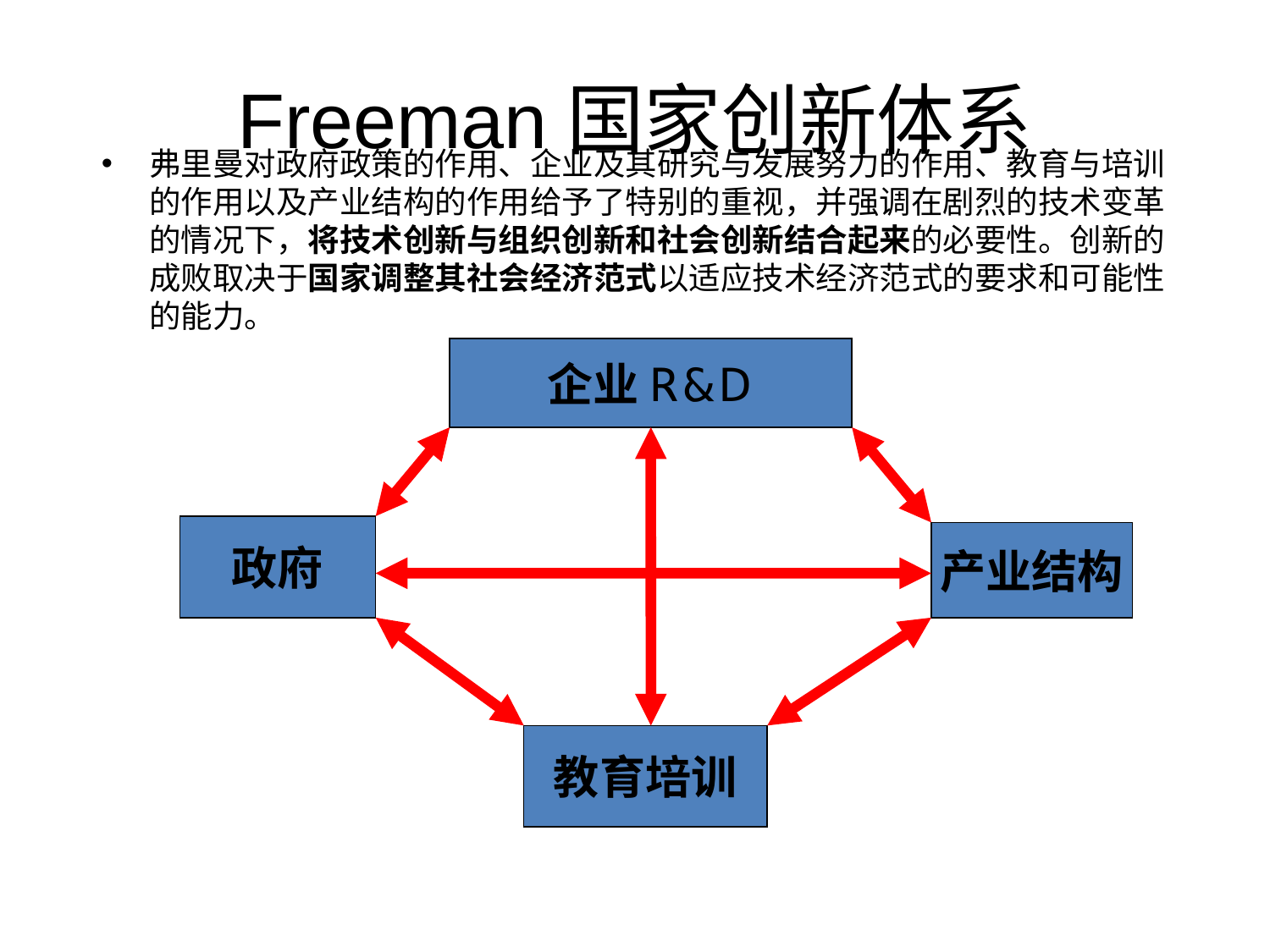

Freeman国家创新体系
弗里曼对政府政策的作用、企业及其研究与发展努力的作用、教育与培训的作用以及产业结构的作用给予了特别的重视，并强调在剧烈的技术变革的情况下，将技术创新与组织创新和社会创新结合起来的必要性。创新的成败取决于国家调整其社会经济范式以适应技术经济范式的要求和可能性的能力。
企业R&D

政府
产业结构

教育培训